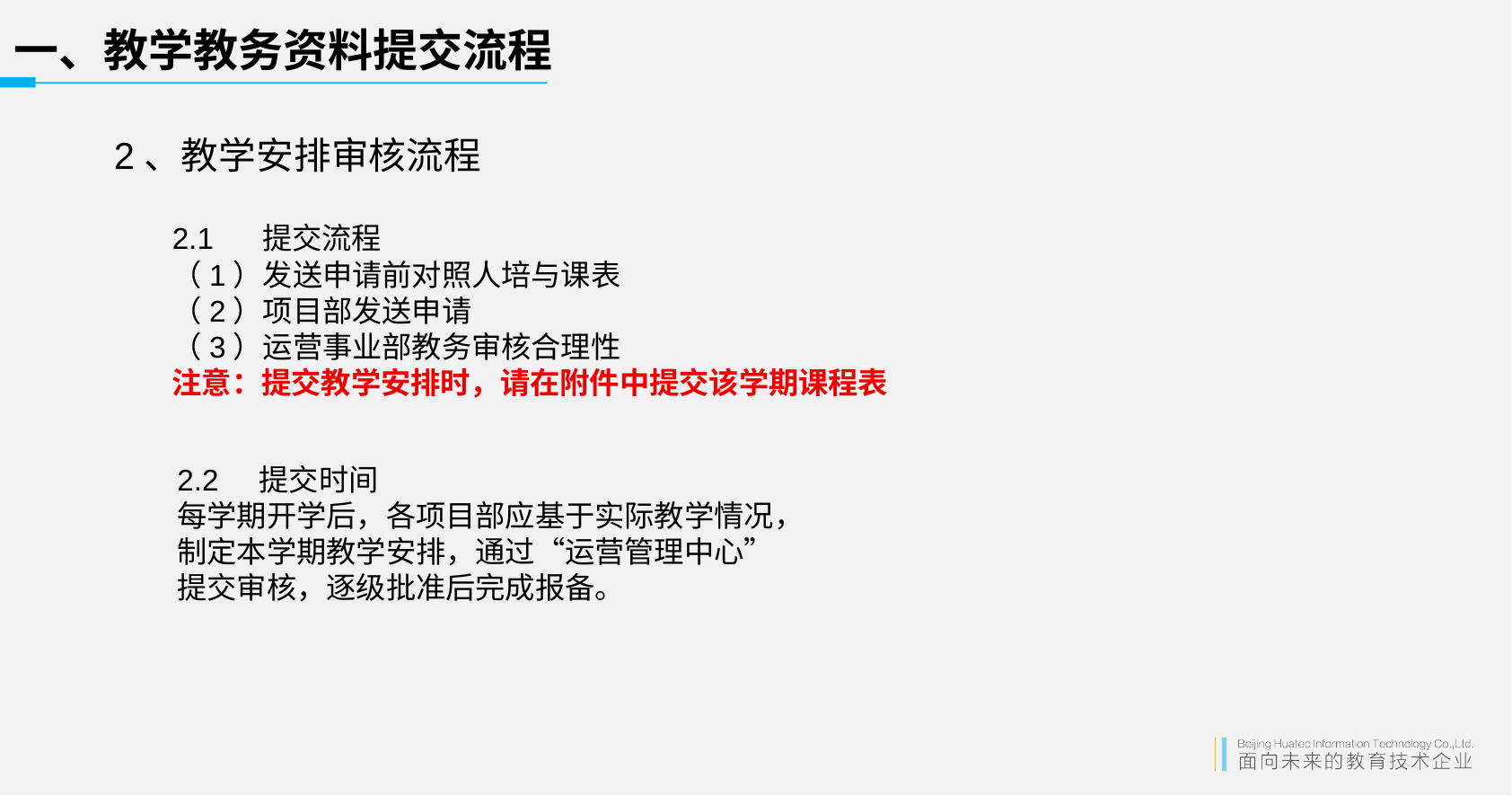

# 一、教学教务资料提交流程

2、教学安排审核流程
2.1     提交流程
（1）发送申请前对照人培与课表
（2）项目部发送申请
（3）运营事业部教务审核合理性
注意：提交教学安排时，请在附件中提交该学期课程表
2.2    提交时间
每学期开学后，各项目部应基于实际教学情况，
制定本学期教学安排，通过“运营管理中心”
提交审核，逐级批准后完成报备。